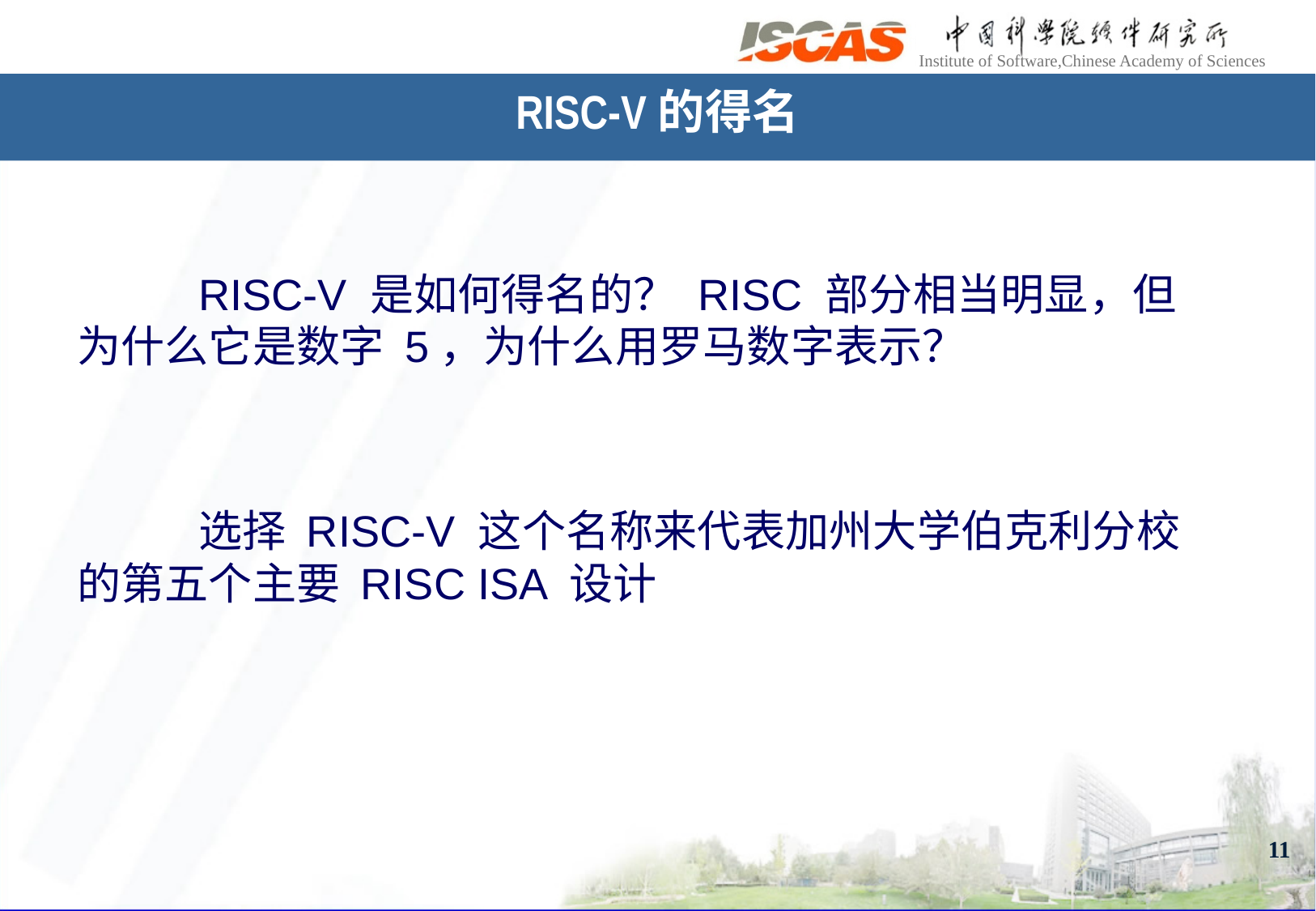

# RISC-V的得名

	RISC-V 是如何得名的？ RISC 部分相当明显，但为什么它是数字 5，为什么用罗马数字表示？

	选择 RISC-V 这个名称来代表加州大学伯克利分校的第五个主要 RISC ISA 设计
11